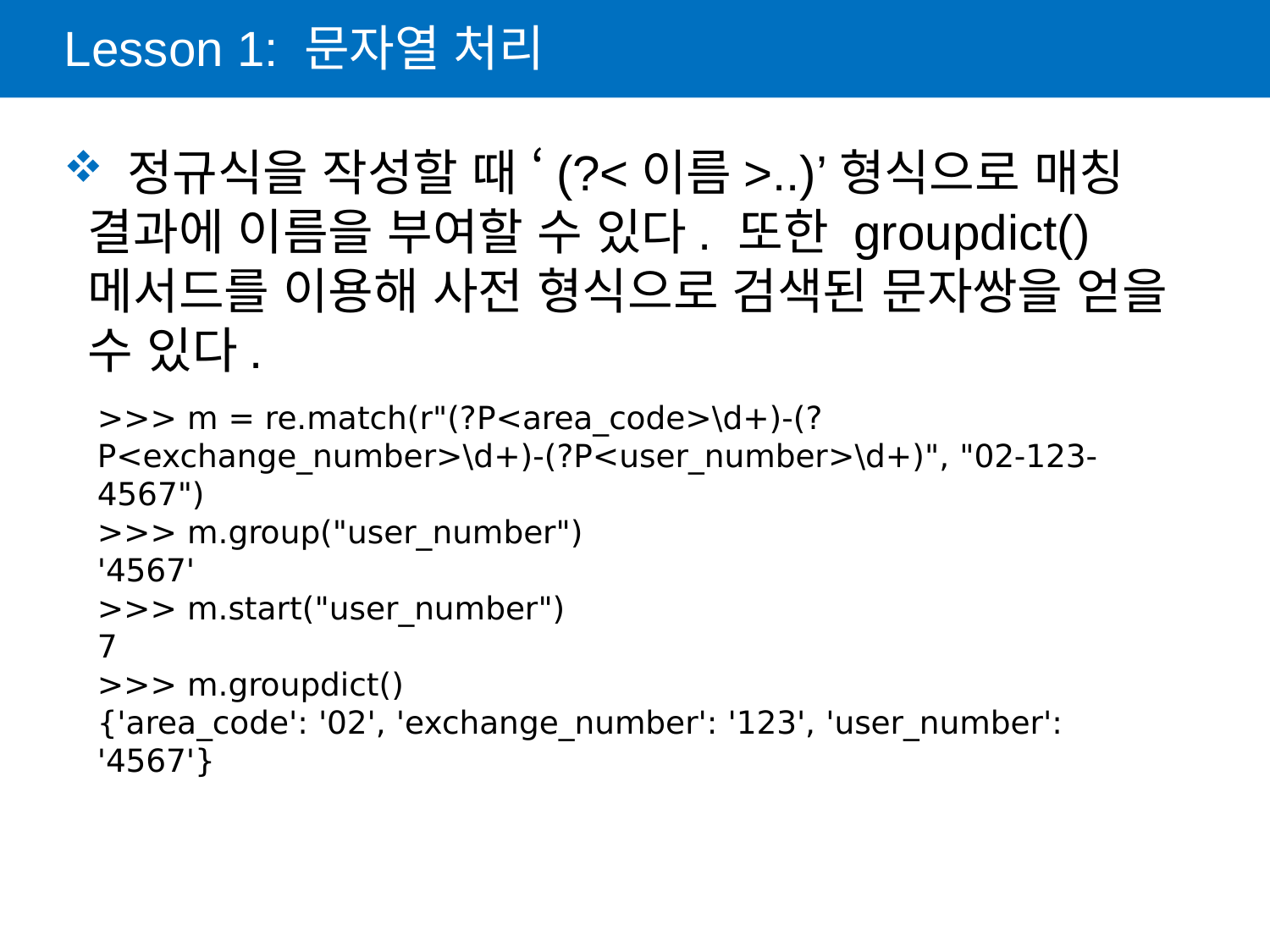

# Lesson 1: 문자열 처리
 정규식을 작성할 때 ‘(?<이름>..)’형식으로 매칭 결과에 이름을 부여할 수 있다. 또한 groupdict()메서드를 이용해 사전 형식으로 검색된 문자쌍을 얻을 수 있다.
>>> m = re.match(r"(?P<area_code>\d+)-(?P<exchange_number>\d+)-(?P<user_number>\d+)", "02-123-4567")
>>> m.group("user_number")
'4567'
>>> m.start("user_number")
7
>>> m.groupdict()
{'area_code': '02', 'exchange_number': '123', 'user_number': '4567'}